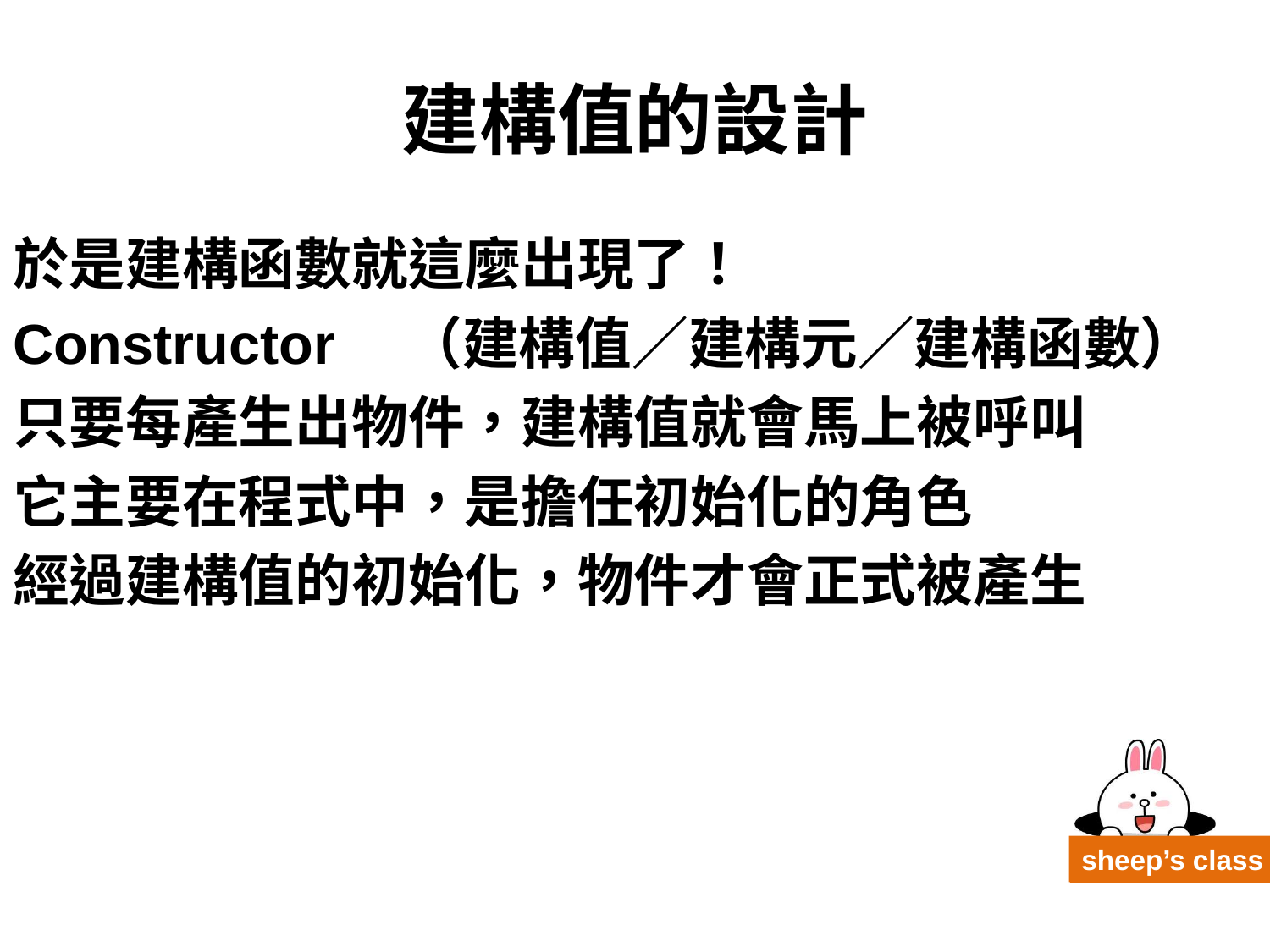

# 建構值的設計
於是建構函數就這麼出現了！
Constructor　（建構值／建構元／建構函數）
只要每產生出物件，建構值就會馬上被呼叫
它主要在程式中，是擔任初始化的角色
經過建構值的初始化，物件才會正式被產生